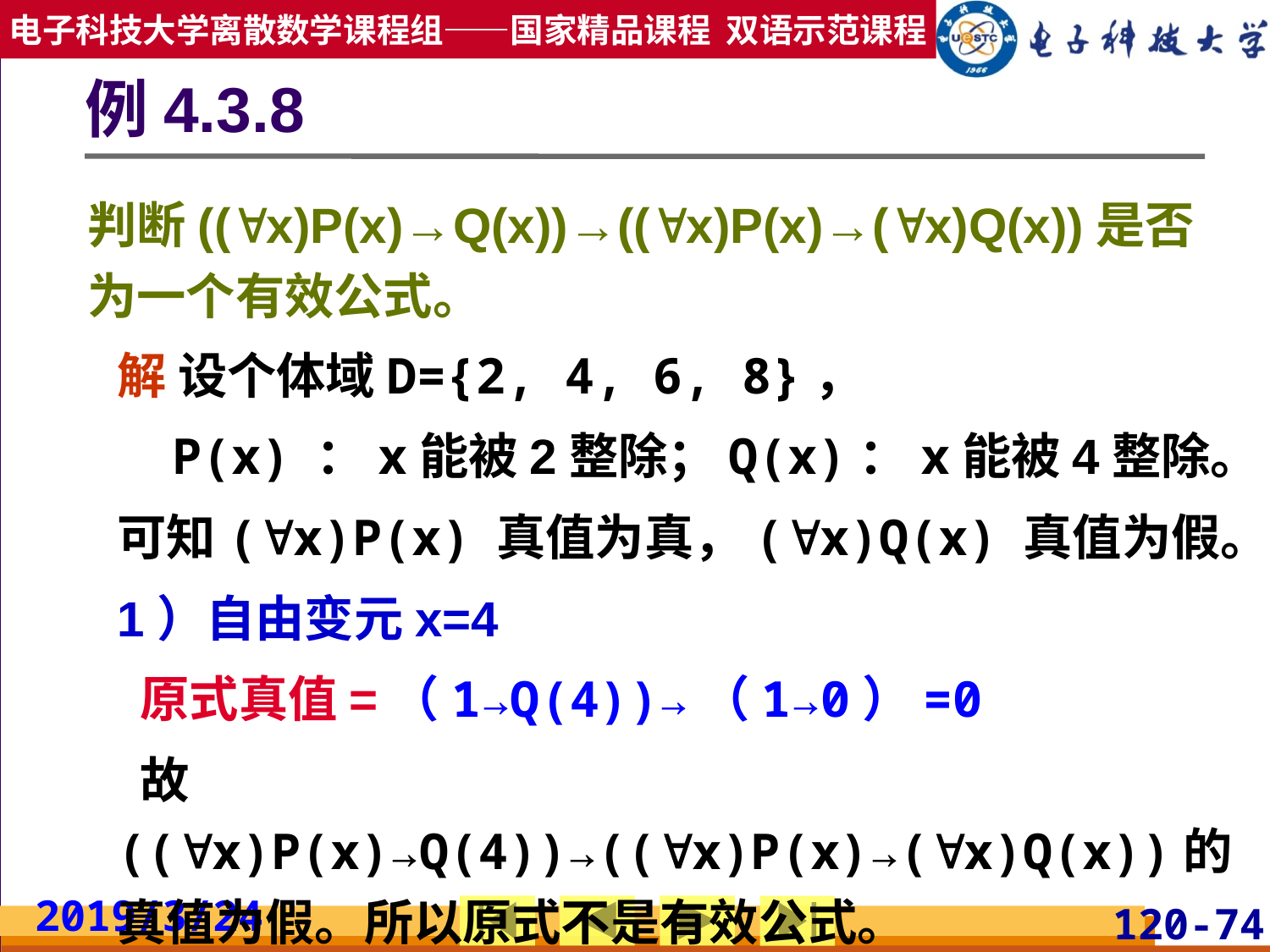

# 例4.3.8
判断((∀x)P(x)→Q(x))→((∀x)P(x)→(∀x)Q(x))是否为一个有效公式。
解 设个体域D={2, 4, 6, 8}，
    P(x) ：x能被2整除；Q(x)：x能被4整除。
可知(∀x)P(x) 真值为真，(∀x)Q(x) 真值为假。
1）自由变元x=4
 原式真值=（1→Q(4))→（1→0）=0
 故 ((∀x)P(x)→Q(4))→((∀x)P(x)→(∀x)Q(x))的真值为假。所以原式不是有效公式。

2019/3/24